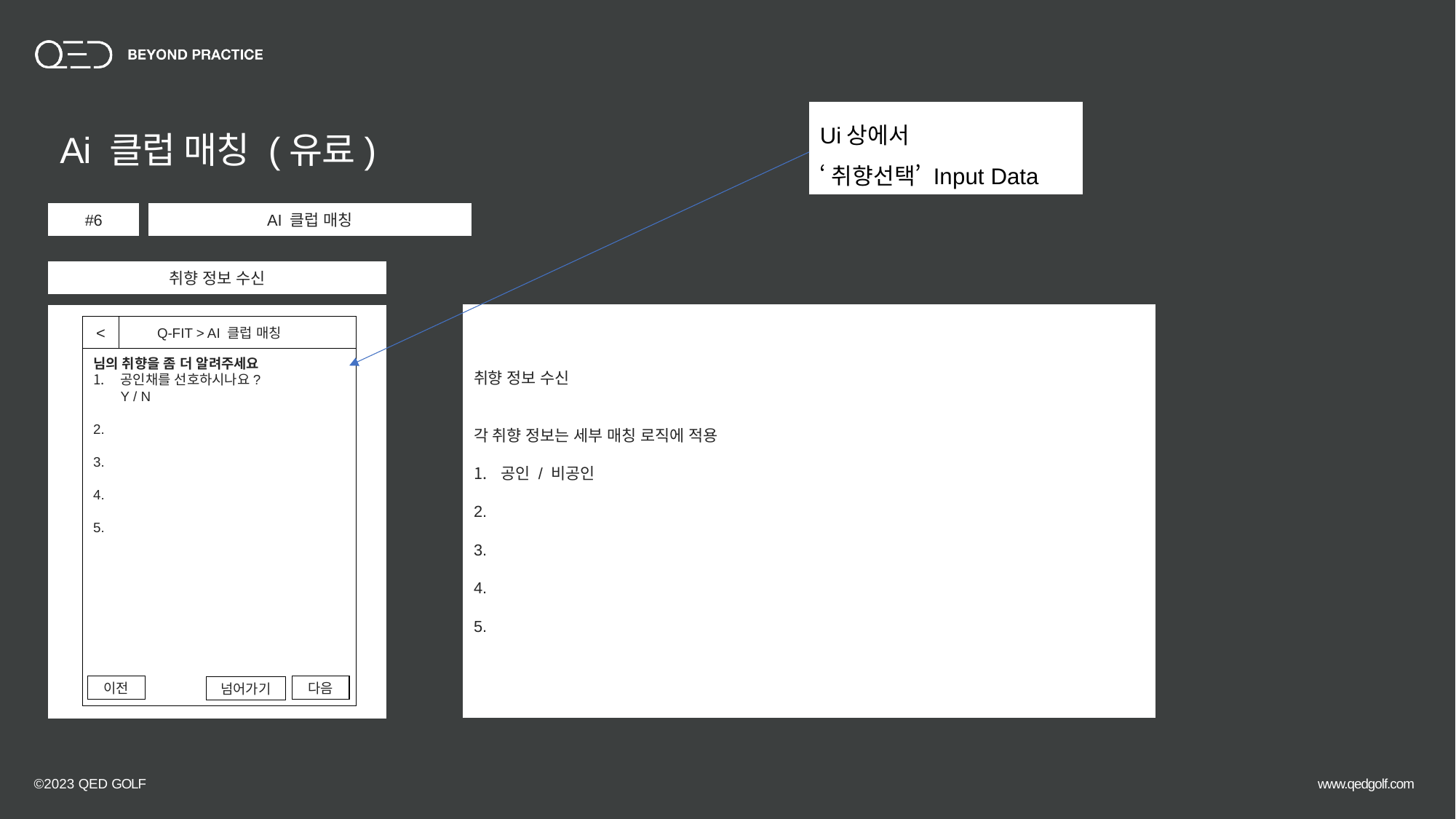

Ui상에서
‘취향선택’ Input Data
Ai 클럽 매칭 (유료)
AI 클럽 매칭
#6
취향 정보 수신
취향 정보 수신
각 취향 정보는 세부 매칭 로직에 적용

공인 / 비공인

님의 취향을 좀 더 알려주세요
공인채를 선호하시나요?
Y / N

5.

Q-FIT > AI 클럽 매칭
<
이전
다음
넘어가기